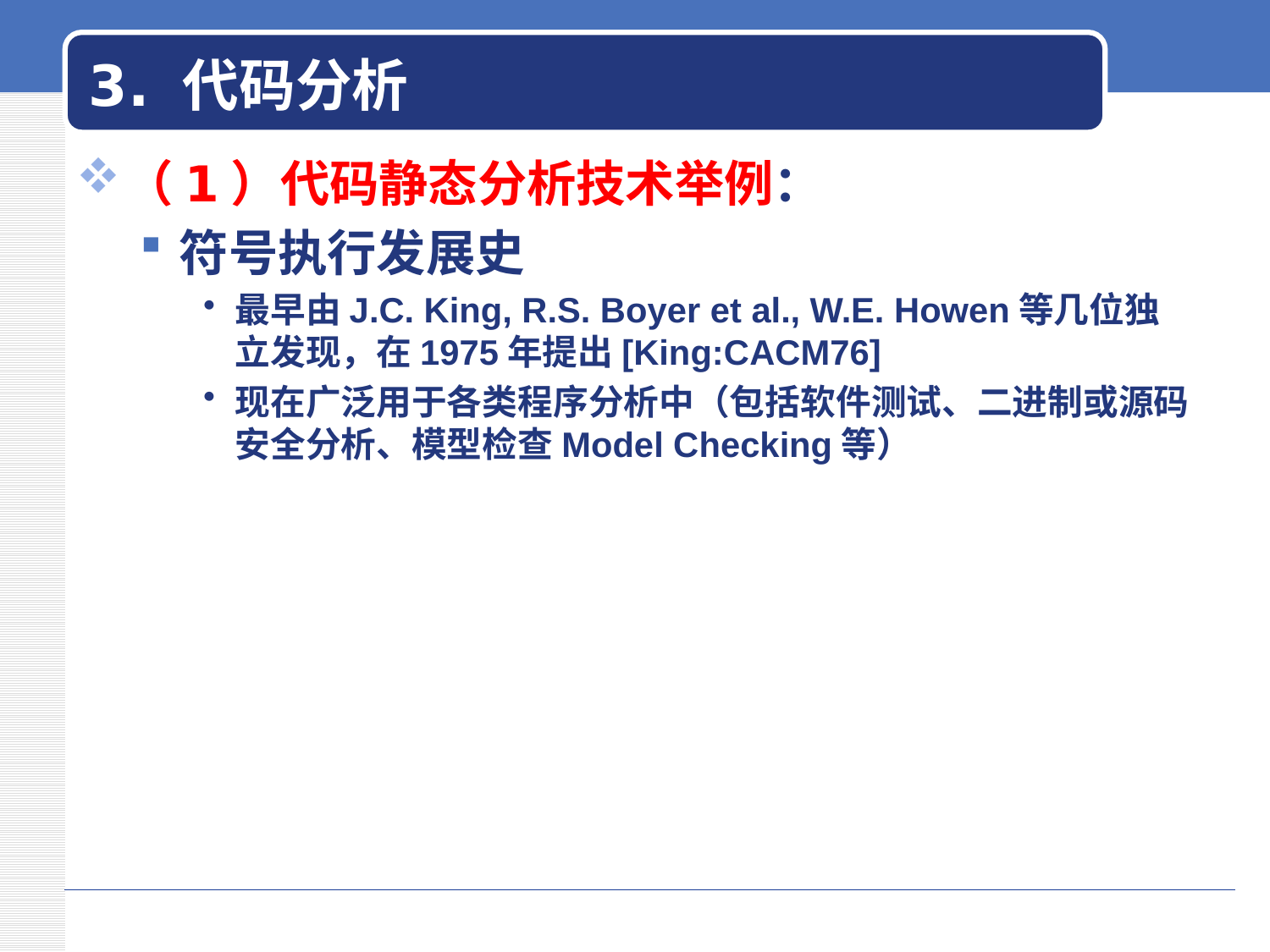

# 3. 代码分析
（1）代码静态分析技术举例：
符号执行发展史
最早由J.C. King, R.S. Boyer et al., W.E. Howen等几位独立发现，在1975年提出[King:CACM76]
现在广泛用于各类程序分析中（包括软件测试、二进制或源码安全分析、模型检查Model Checking等）